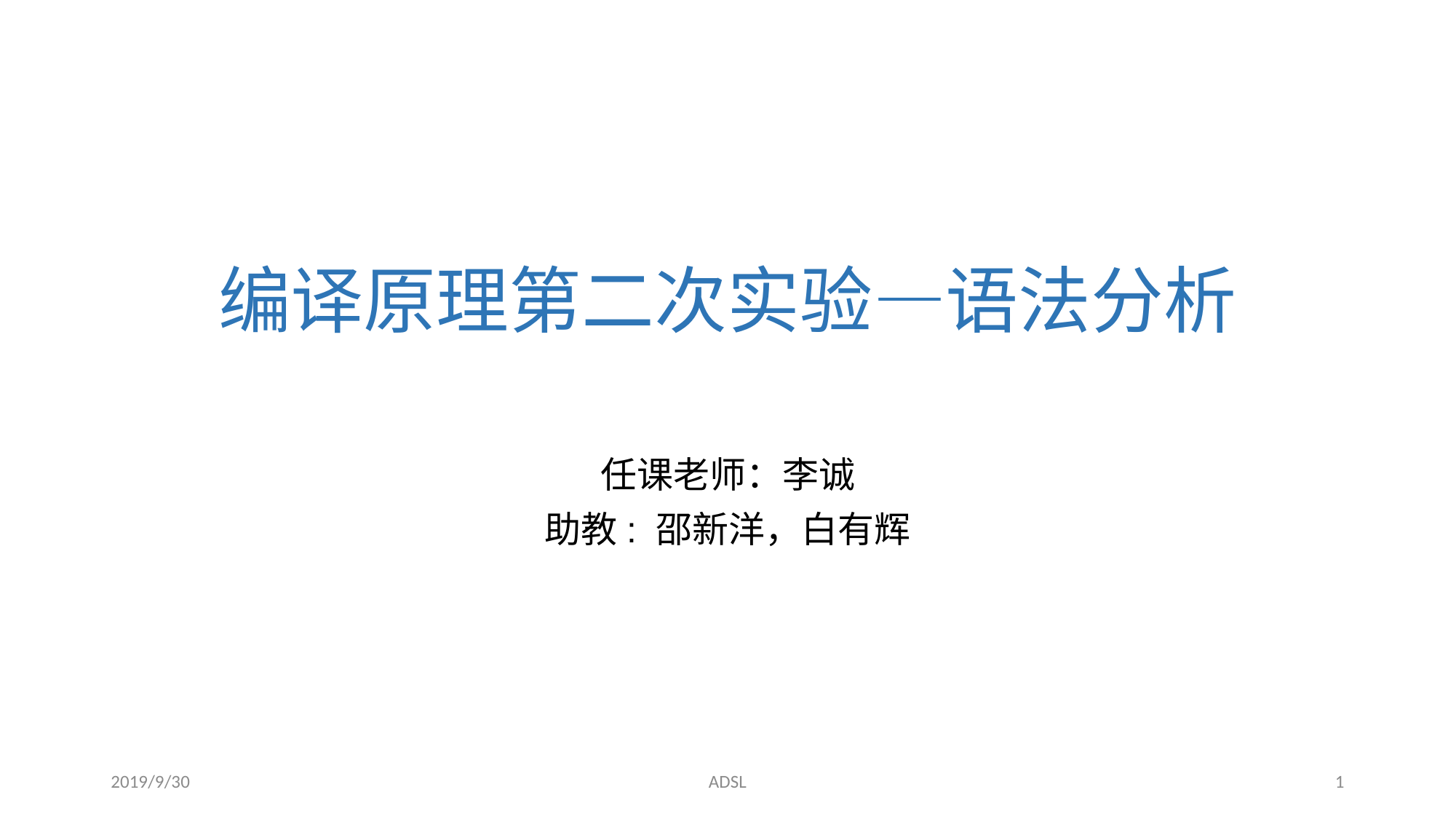

# 编译原理第二次实验—语法分析
任课老师：李诚
助教: 邵新洋，白有辉
2019/9/30
ADSL
1